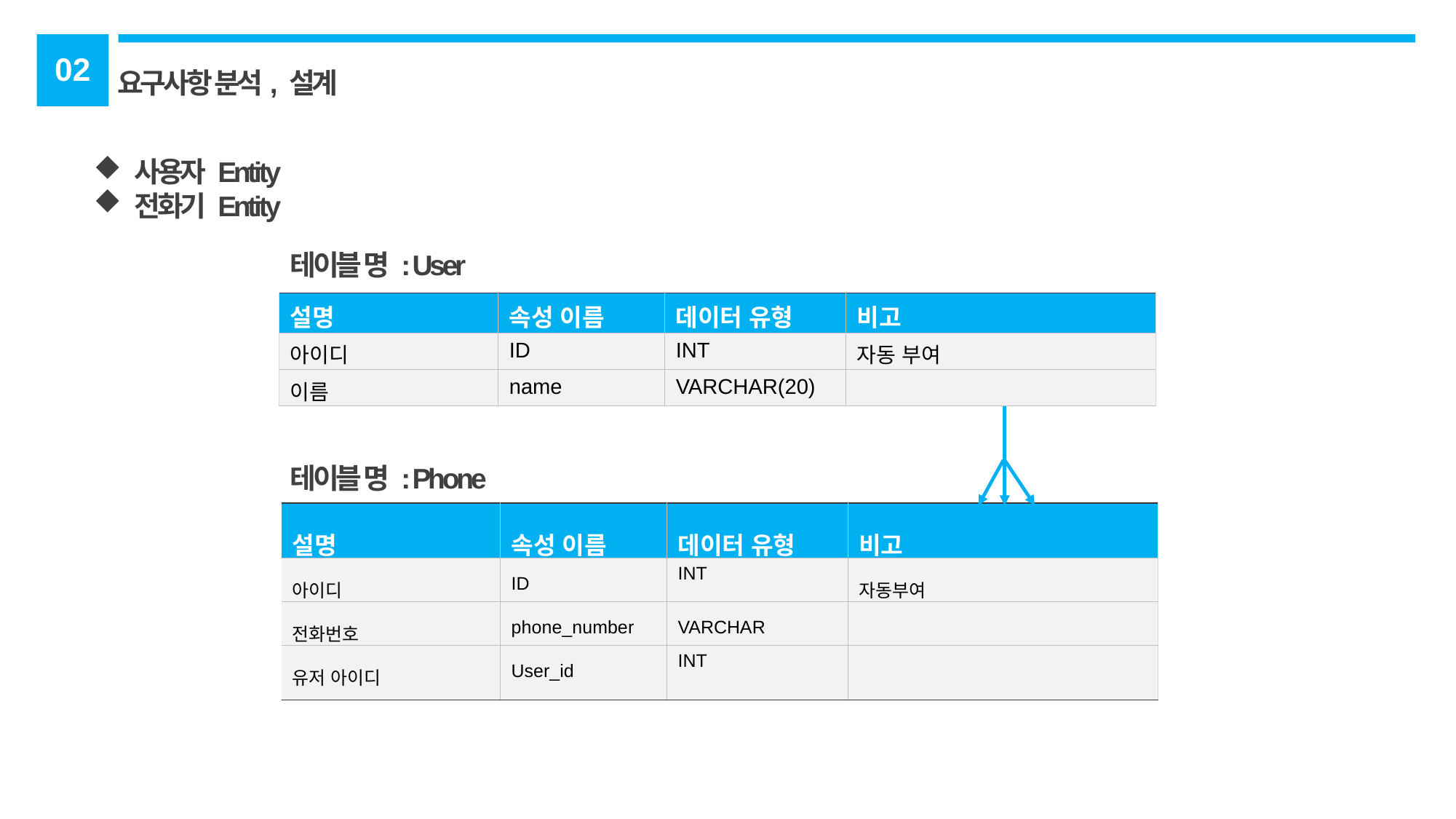

02
요구사항 분석, 설계
사용자 Entity
전화기 Entity
테이블 명 : User
| 설명 | 속성 이름 | 데이터 유형 | 비고 |
| --- | --- | --- | --- |
| 아이디 | ID | INT | 자동 부여 |
| 이름 | name | VARCHAR(20) |  |
테이블 명 : Phone
| 설명 | 속성 이름 | 데이터 유형 | 비고 |
| --- | --- | --- | --- |
| 아이디 | ID | INT | 자동부여 |
| 전화번호 | phone\_number | VARCHAR |  |
| 유저 아이디 | User\_id | INT |  |